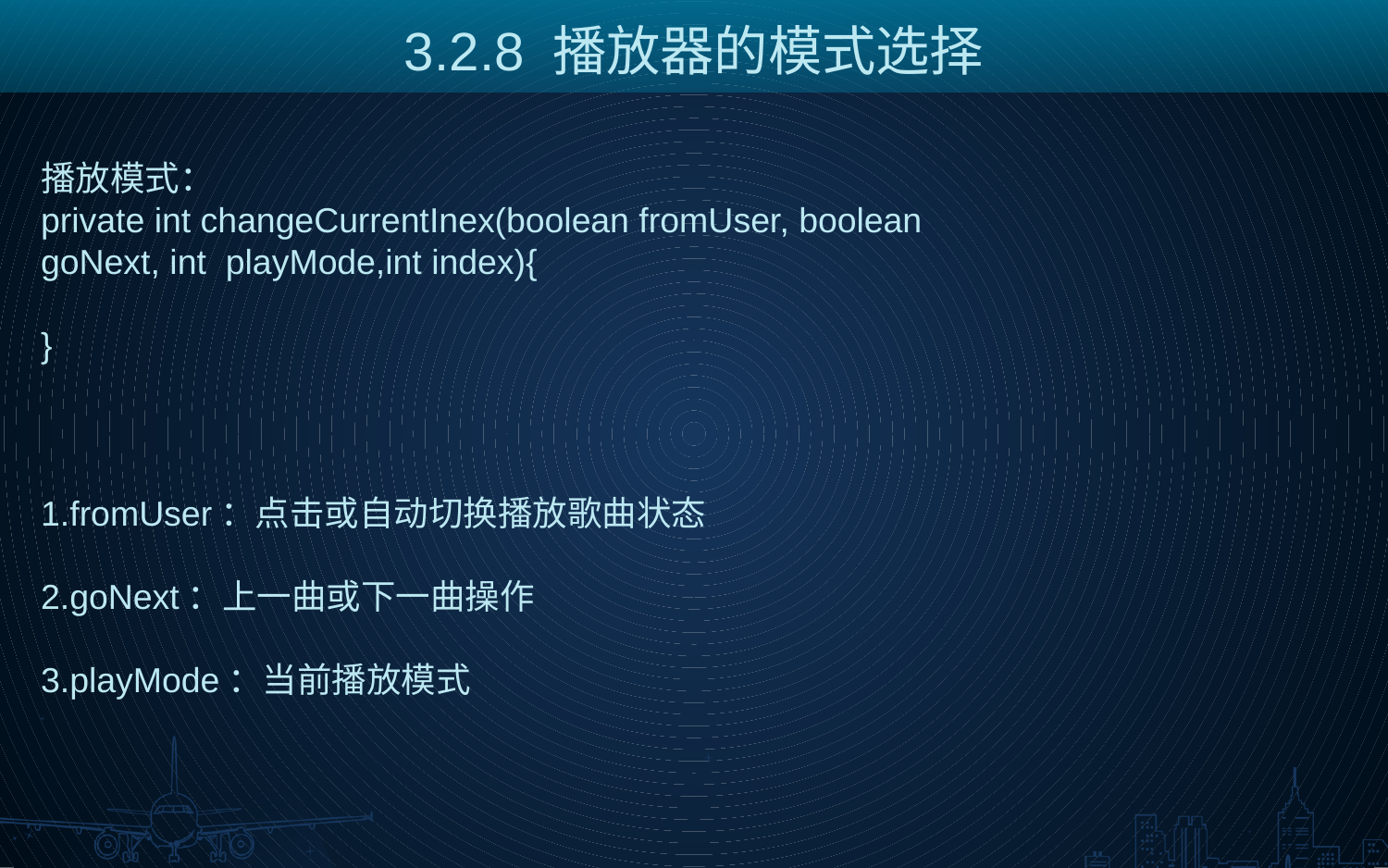

3.2.8 播放器的模式选择
播放模式：
private int changeCurrentInex(boolean fromUser, boolean goNext, int  playMode,int index){

}
1.fromUser：点击或自动切换播放歌曲状态

2.goNext：上一曲或下一曲操作

3.playMode：当前播放模式